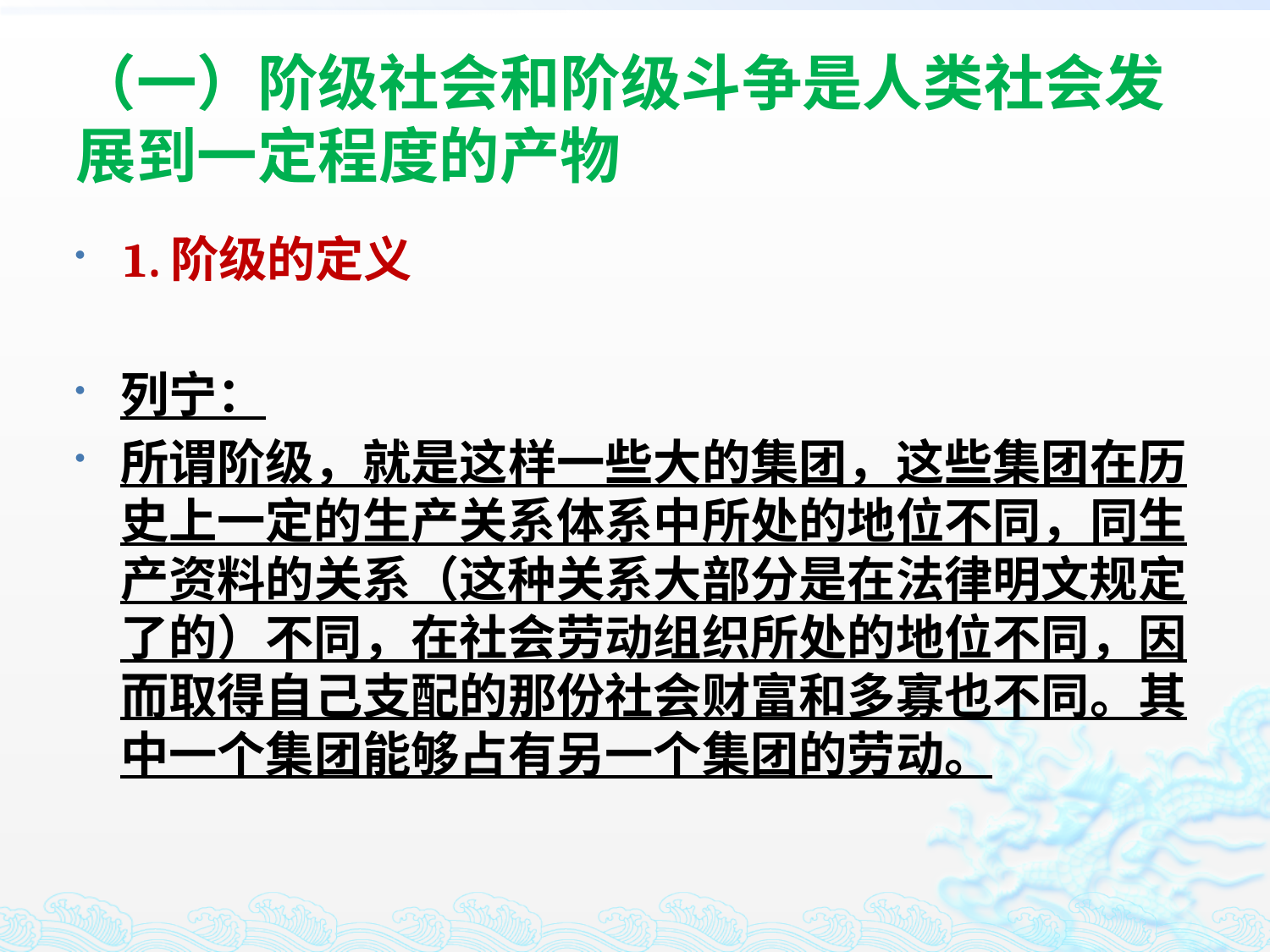

# （一）阶级社会和阶级斗争是人类社会发展到一定程度的产物
1.阶级的定义

列宁：
所谓阶级，就是这样一些大的集团，这些集团在历史上一定的生产关系体系中所处的地位不同，同生产资料的关系（这种关系大部分是在法律明文规定了的）不同，在社会劳动组织所处的地位不同，因而取得自己支配的那份社会财富和多寡也不同。其中一个集团能够占有另一个集团的劳动。